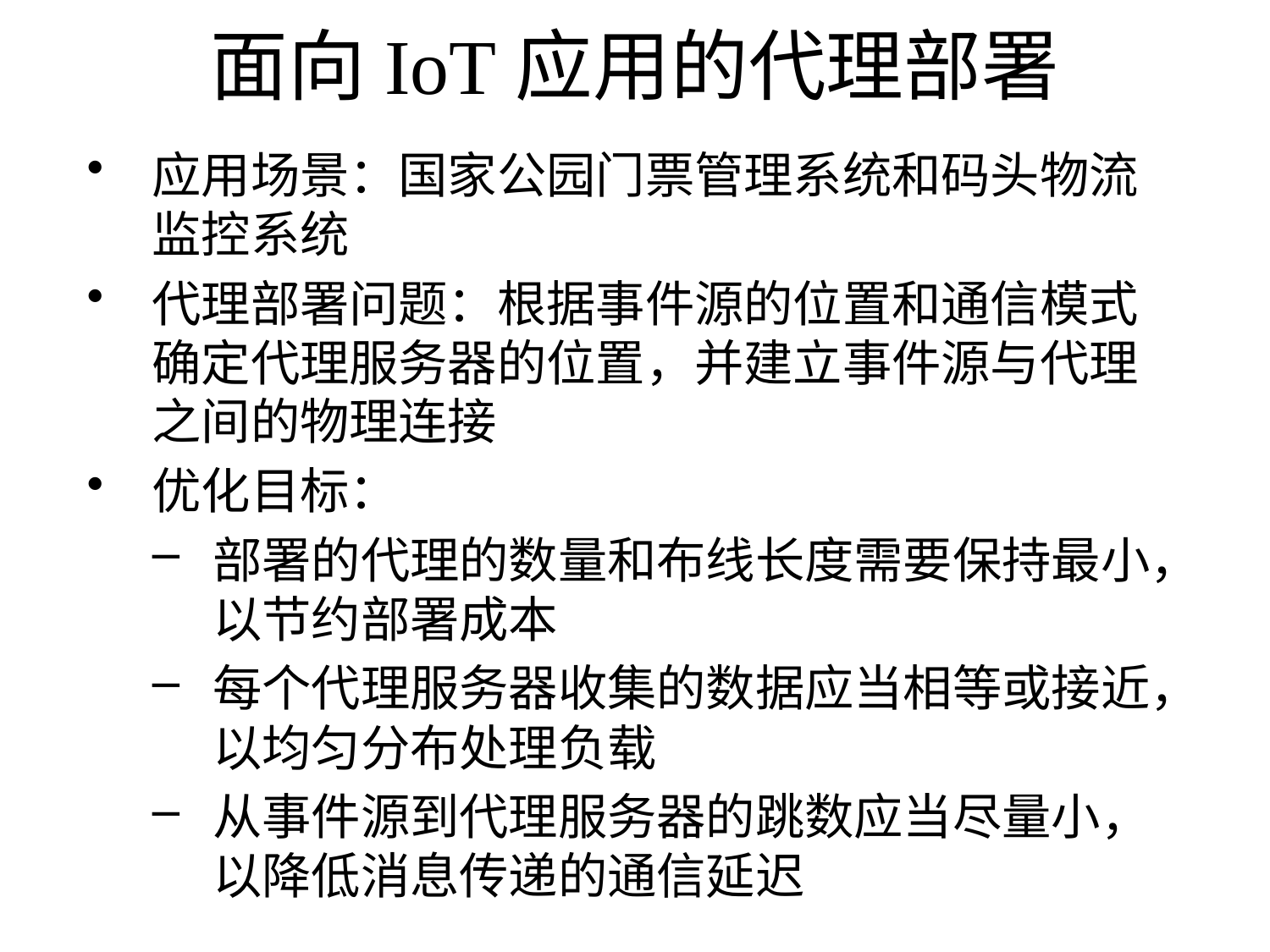

面向IoT应用的代理部署
应用场景：国家公园门票管理系统和码头物流监控系统
代理部署问题：根据事件源的位置和通信模式确定代理服务器的位置，并建立事件源与代理之间的物理连接
优化目标：
部署的代理的数量和布线长度需要保持最小，以节约部署成本
每个代理服务器收集的数据应当相等或接近，以均匀分布处理负载
从事件源到代理服务器的跳数应当尽量小，以降低消息传递的通信延迟